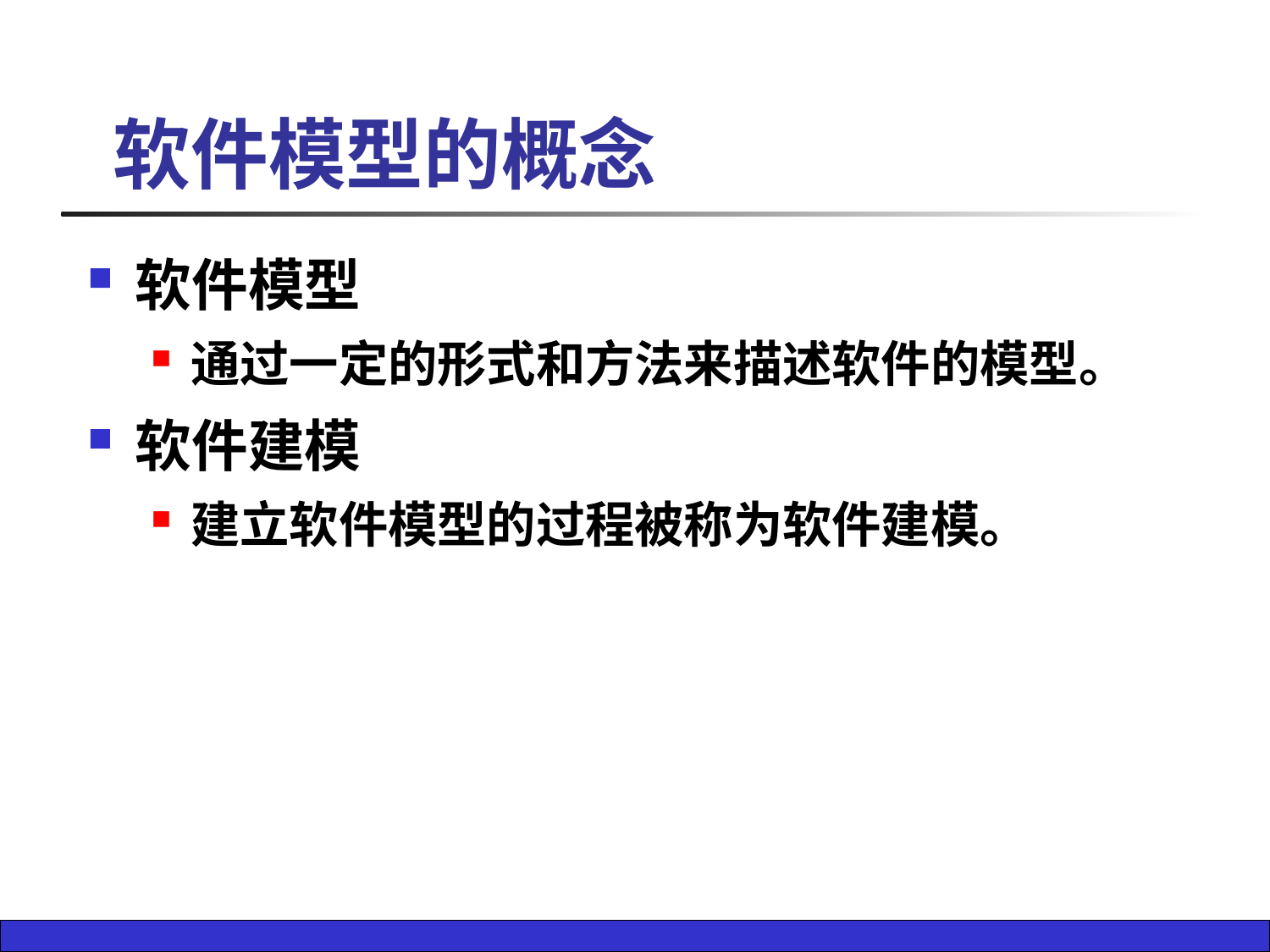

# 软件模型的概念
软件模型
通过一定的形式和方法来描述软件的模型。
软件建模
建立软件模型的过程被称为软件建模。